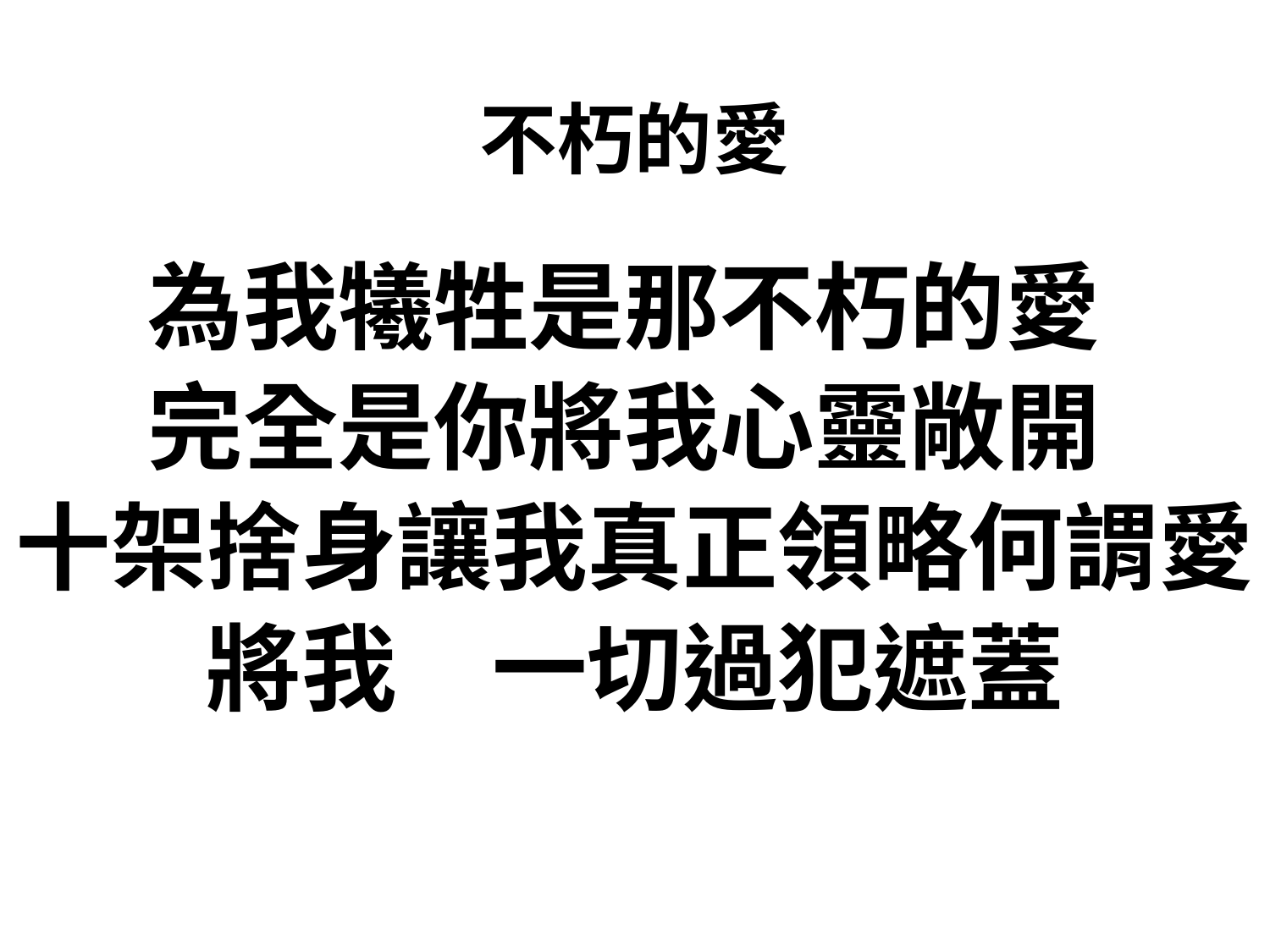

# 不朽的愛
為我犧牲是那不朽的愛
完全是你將我心靈敞開
十架捨身讓我真正領略何謂愛
將我　一切過犯遮蓋